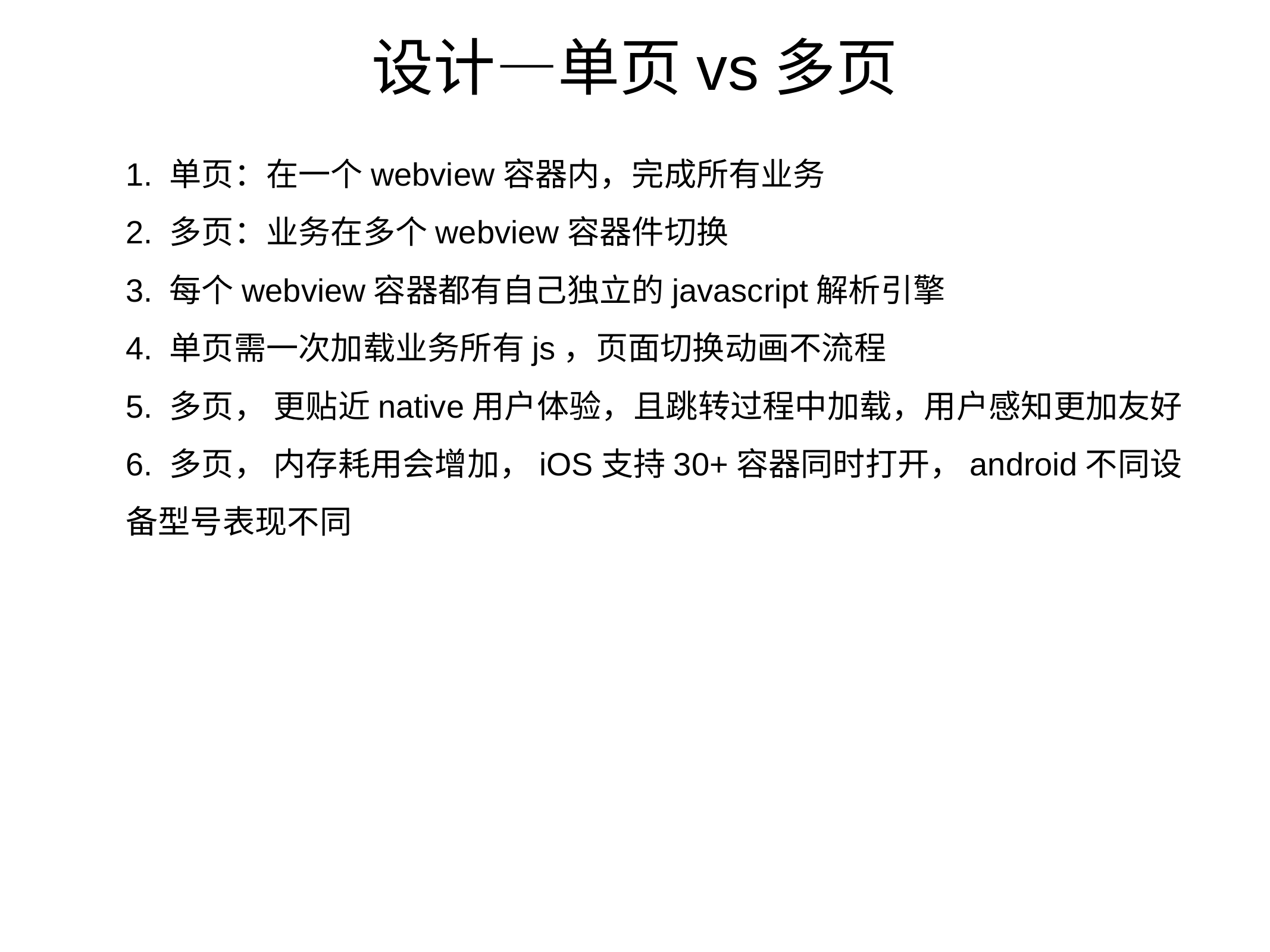

# 设计—单页vs多页
1. 单页：在一个webview容器内，完成所有业务
2. 多页：业务在多个webview容器件切换
3. 每个webview容器都有自己独立的javascript解析引擎
4. 单页需一次加载业务所有js，页面切换动画不流程
5. 多页， 更贴近native用户体验，且跳转过程中加载，用户感知更加友好
6. 多页， 内存耗用会增加，iOS支持30+容器同时打开，android不同设备型号表现不同